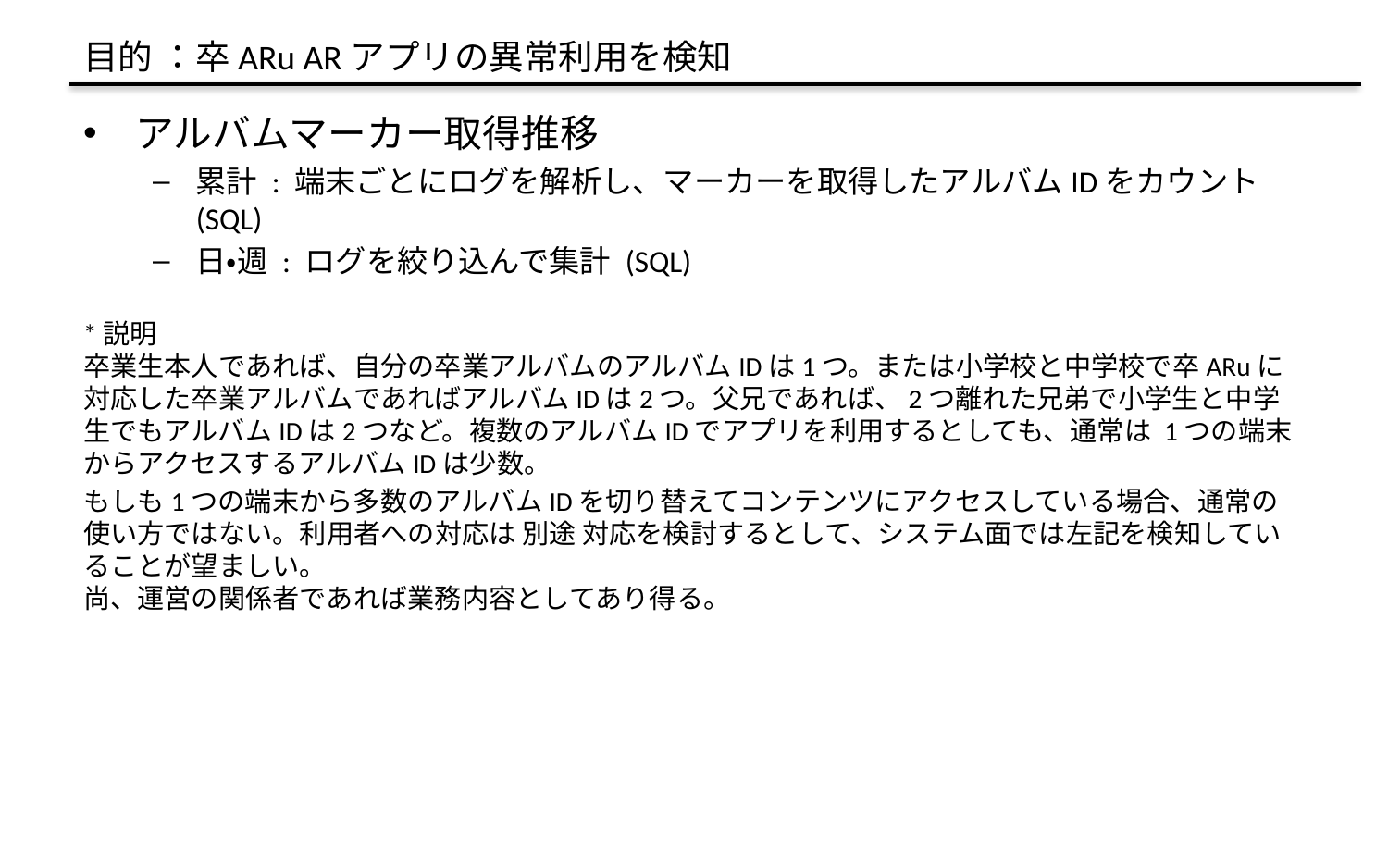

# 目的 ：卒ARu ARアプリの異常利用を検知
アルバムマーカー取得推移
累計 : 端末ごとにログを解析し、マーカーを取得したアルバムIDをカウント (SQL)
日・週 : ログを絞り込んで集計 (SQL)

*説明
卒業生本人であれば、自分の卒業アルバムのアルバムIDは1つ。または小学校と中学校で卒ARuに対応した卒業アルバムであればアルバムIDは2つ。父兄であれば、2つ離れた兄弟で小学生と中学生でもアルバムIDは2つなど。複数のアルバムIDでアプリを利用するとしても、通常は 1つの端末からアクセスするアルバムIDは少数。
もしも1つの端末から多数のアルバムIDを切り替えてコンテンツにアクセスしている場合、通常の使い方ではない。利用者への対応は 別途 対応を検討するとして、システム面では左記を検知していることが望ましい。
尚、運営の関係者であれば業務内容としてあり得る。